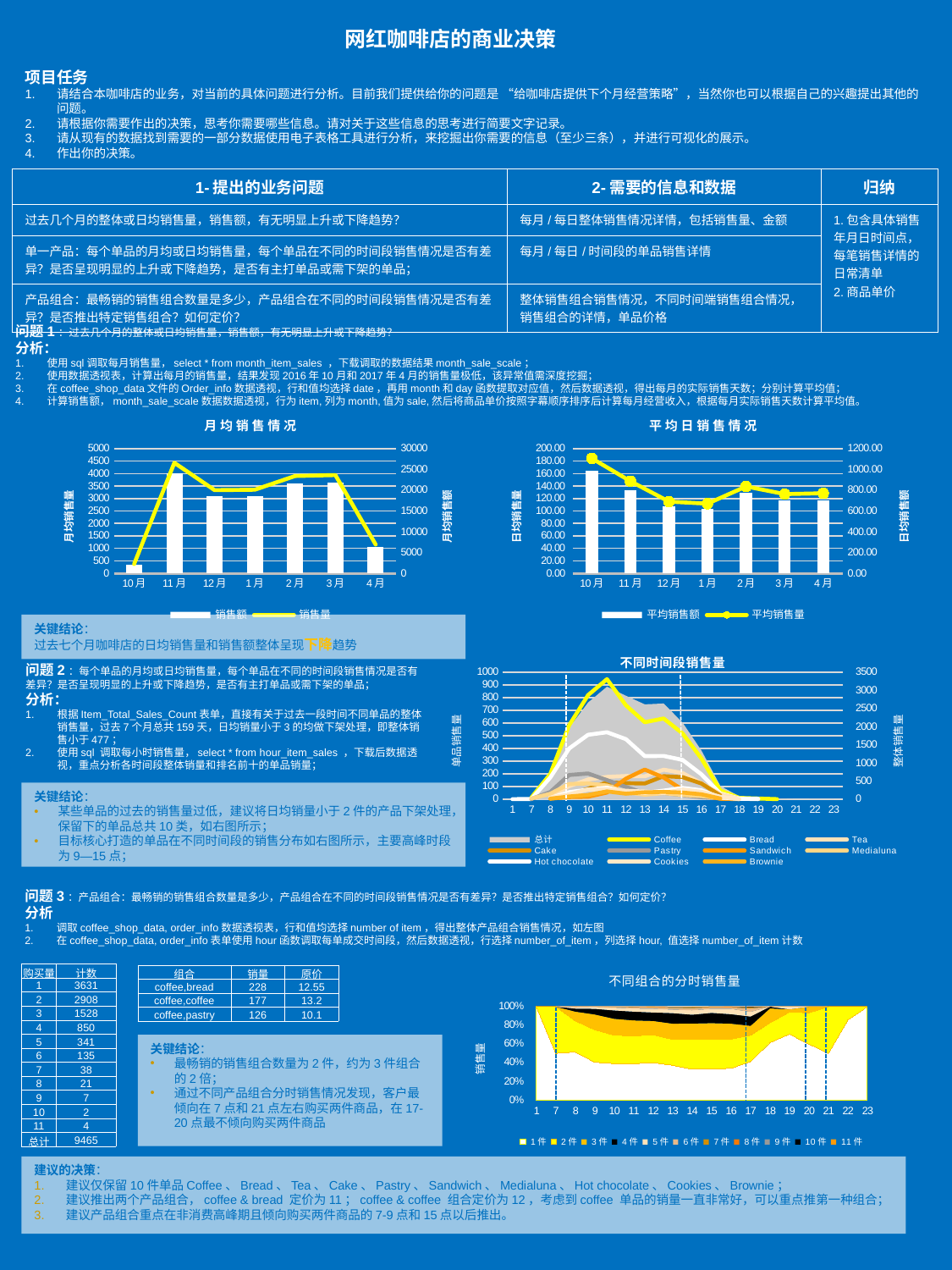

网红咖啡店的商业决策
项目任务
请结合本咖啡店的业务，对当前的具体问题进行分析。目前我们提供给你的问题是 “给咖啡店提供下个月经营策略”，当然你也可以根据自己的兴趣提出其他的问题。
请根据你需要作出的决策，思考你需要哪些信息。请对关于这些信息的思考进行简要文字记录。
请从现有的数据找到需要的一部分数据使用电子表格工具进行分析，来挖掘出你需要的信息（至少三条），并进行可视化的展示。
作出你的决策。
| 1-提出的业务问题 | 2-需要的信息和数据 | 归纳 |
| --- | --- | --- |
| 过去几个月的整体或日均销售量，销售额，有无明显上升或下降趋势？ | 每月/每日整体销售情况详情，包括销售量、金额 | 1.包含具体销售年月日时间点，每笔销售详情的日常清单 2.商品单价 |
| 单一产品：每个单品的月均或日均销售量，每个单品在不同的时间段销售情况是否有差异？是否呈现明显的上升或下降趋势，是否有主打单品或需下架的单品； | 每月/每日/时间段的单品销售详情 |  |
| 产品组合：最畅销的销售组合数量是多少，产品组合在不同的时间段销售情况是否有差异？是否推出特定销售组合？如何定价？ | 整体销售组合销售情况，不同时间端销售组合情况，销售组合的详情，单品价格 |  |
问题1：过去几个月的整体或日均销售量，销售额，有无明显上升或下降趋势？
分析：
使用sql调取每月销售量，select * from month_item_sales ，下载调取的数据结果month_sale_scale；
使用数据透视表，计算出每月的销售量，结果发现2016年10月和2017年4月的销售量极低，该异常值需深度挖掘；
在coffee_shop_data文件的Order_info数据透视，行和值均选择date，再用month和day函数提取对应值，然后数据透视，得出每月的实际销售天数；分别计算平均值；
计算销售额，month_sale_scale数据数据透视，行为item,列为month,值为sale,然后将商品单价按照字幕顺序排序后计算每月经营收入，根据每月实际销售天数计算平均值。

### Chart: 平均日销售情况

| Category | 平均销售额 | 平均销售量 |
|---|---|---|
| 10月 | 989.825 | 184.5 |
| 11月 | 804.1583333333333 | 147.86666666666667 |
| 12月 | 642.3603448275862 | 115.13793103448276 |
| 1月 | 622.2149999999999 | 111.86666666666666 |
| 2月 | 772.6625000000003 | 139.5 |
| 3月 | 703.8499999999999 | 127.2258064516129 |
| 4月 | 705.3555555555556 | 128.55555555555554 |

### Chart: 月均销售情况

| Category | 销售额 | 销售量 |
|---|---|---|
| 10月 | 1979.65 | 369.0 |
| 11月 | 24124.75 | 4436.0 |
| 12月 | 18628.45 | 3339.0 |
| 1月 | 18666.449999999997 | 3356.0 |
| 2月 | 21634.550000000007 | 3906.0 |
| 3月 | 21819.35 | 3944.0 |
| 4月 | 6348.200000000001 | 1157.0 |
关键结论：
过去七个月咖啡店的日均销售量和销售额整体呈现下降趋势

### Chart: 不同时间段销售量

| Category | 总计 | Coffee | Bread | Tea | Cake | Pastry | Sandwich | Medialuna | Hot chocolate | Cookies | Brownie |
|---|---|---|---|---|---|---|---|---|---|---|---|
| 1 | 1.0 | None | 1.0 | None | None | None | None | None | None | None | None |
| 7 | 24.0 | 13.0 | 2.0 | None | None | 2.0 | None | 6.0 | None | None | None |
| 8 | 645.0 | 199.0 | 171.0 | 21.0 | 8.0 | 57.0 | 5.0 | 43.0 | 9.0 | 12.0 | 5.0 |
| 9 | 1966.0 | 583.0 | 400.0 | 103.0 | 40.0 | 191.0 | 17.0 | 120.0 | 56.0 | 39.0 | 22.0 |
| 10 | 2666.0 | 820.0 | 508.0 | 156.0 | 83.0 | 203.0 | 20.0 | 125.0 | 76.0 | 77.0 | 34.0 |
| 11 | 3102.0 | 946.0 | 528.0 | 176.0 | 133.0 | 151.0 | 53.0 | 108.0 | 91.0 | 78.0 | 62.0 |
| 12 | 2854.0 | 740.0 | 474.0 | 183.0 | 127.0 | 97.0 | 162.0 | 55.0 | 56.0 | 67.0 | 44.0 |
| 13 | 2617.0 | 607.0 | 340.0 | 181.0 | 124.0 | 48.0 | 234.0 | 36.0 | 51.0 | 61.0 | 55.0 |
| 14 | 2640.0 | 636.0 | 341.0 | 233.0 | 182.0 | 49.0 | 171.0 | 48.0 | 68.0 | 49.0 | 58.0 |
| 15 | 2115.0 | 519.0 | 310.0 | 207.0 | 174.0 | 32.0 | 75.0 | 34.0 | 89.0 | 77.0 | 53.0 |
| 16 | 1343.0 | 321.0 | 196.0 | 126.0 | 124.0 | 16.0 | 29.0 | 25.0 | 71.0 | 59.0 | 39.0 |
| 17 | 368.0 | 69.0 | 46.0 | 41.0 | 30.0 | 8.0 | 4.0 | 11.0 | 14.0 | 20.0 | 6.0 |
| 18 | 82.0 | 11.0 | 6.0 | 5.0 | None | 2.0 | 1.0 | 4.0 | 4.0 | 1.0 | None |
| 19 | 48.0 | 6.0 | 2.0 | 3.0 | None | None | None | 1.0 | 3.0 | None | 1.0 |
| 20 | 22.0 | 1.0 | None | None | None | None | None | None | None | None | None |
| 21 | 3.0 | None | None | None | None | None | None | None | 2.0 | None | None |
| 22 | 8.0 | None | None | None | None | None | None | None | None | None | None |
| 23 | 3.0 | None | None | None | None | None | None | None | None | None | None |
问题2：每个单品的月均或日均销售量，每个单品在不同的时间段销售情况是否有差异？是否呈现明显的上升或下降趋势，是否有主打单品或需下架的单品；
分析：
根据Item_Total_Sales_Count表单，直接有关于过去一段时间不同单品的整体销售量，过去7个月总共159天，日均销量小于3的均做下架处理，即整体销售小于477；
使用sql 调取每小时销售量，select * from hour_item_sales ，下载后数据透视，重点分析各时间段整体销量和排名前十的单品销量；
关键结论：
某些单品的过去的销售量过低，建议将日均销量小于2件的产品下架处理，保留下的单品总共10类，如右图所示；
目标核心打造的单品在不同时间段的销售分布如右图所示，主要高峰时段为9—15点；
问题3：产品组合：最畅销的销售组合数量是多少，产品组合在不同的时间段销售情况是否有差异？是否推出特定销售组合？如何定价？
分析
调取coffee_shop_data, order_info数据透视表，行和值均选择number of item，得出整体产品组合销售情况，如左图
在coffee_shop_data, order_info表单使用hour函数调取每单成交时间段，然后数据透视，行选择number_of_item，列选择hour, 值选择number_of_item计数

### Chart: 不同组合的分时销售量

| Category | 1件 | 2件 | 3件 | 4件 | 5件 | 6件 | 7件 | 8件 | 9件 | 10件 | 11件 |
|---|---|---|---|---|---|---|---|---|---|---|---|
| 1 | 1.0 | None | None | None | None | None | None | None | None | None | None |
| 7 | 8.0 | 8.0 | None | None | None | None | None | None | None | None | None |
| 8 | 193.0 | 125.0 | 37.0 | 12.0 | 5.0 | 3.0 | None | None | None | None | None |
| 9 | 407.0 | 350.0 | 165.0 | 60.0 | 20.0 | 4.0 | None | None | None | None | None |
| 10 | 493.0 | 386.0 | 222.0 | 113.0 | 38.0 | 9.0 | 2.0 | 2.0 | 1.0 | None | None |
| 11 | 559.0 | 430.0 | 238.0 | 135.0 | 48.0 | 21.0 | 4.0 | 2.0 | 1.0 | 1.0 | None |
| 12 | 530.0 | 395.0 | 197.0 | 120.0 | 52.0 | 20.0 | 5.0 | 6.0 | None | None | None |
| 13 | 425.0 | 317.0 | 193.0 | 128.0 | 43.0 | 22.0 | 7.0 | 3.0 | 4.0 | None | 1.0 |
| 14 | 370.0 | 355.0 | 192.0 | 106.0 | 53.0 | 27.0 | 12.0 | 2.0 | None | None | 3.0 |
| 15 | 307.0 | 289.0 | 162.0 | 100.0 | 40.0 | 14.0 | 5.0 | 2.0 | 1.0 | None | None |
| 16 | 197.0 | 182.0 | 96.0 | 59.0 | 33.0 | 9.0 | 1.0 | 4.0 | None | None | None |
| 17 | 66.0 | 45.0 | 16.0 | 16.0 | 8.0 | 6.0 | 2.0 | None | None | 1.0 | None |
| 18 | 32.0 | 11.0 | 8.0 | 1.0 | None | None | None | None | None | None | None |
| 19 | 24.0 | 8.0 | 1.0 | None | 1.0 | None | None | None | None | None | None |
| 20 | 9.0 | 5.0 | 1.0 | None | None | None | None | None | None | None | None |
| 21 | 1.0 | 1.0 | None | None | None | None | None | None | None | None | None |
| 22 | 6.0 | 1.0 | None | None | None | None | None | None | None | None | None |
| 23 | 3.0 | None | None | None | None | None | None | None | None | None | None |
| 购买量 | 计数 |
| --- | --- |
| 1 | 3631 |
| 2 | 2908 |
| 3 | 1528 |
| 4 | 850 |
| 5 | 341 |
| 6 | 135 |
| 7 | 38 |
| 8 | 21 |
| 9 | 7 |
| 10 | 2 |
| 11 | 4 |
| 总计 | 9465 |
| 组合 | 销量 | 原价 |
| --- | --- | --- |
| coffee,bread | 228 | 12.55 |
| coffee,coffee | 177 | 13.2 |
| coffee,pastry | 126 | 10.1 |
关键结论：
最畅销的销售组合数量为2件，约为3件组合的2倍；
通过不同产品组合分时销售情况发现，客户最倾向在7点和21点左右购买两件商品，在17-20点最不倾向购买两件商品

建议的决策：
建议仅保留10件单品Coffee、Bread、Tea、Cake、Pastry、Sandwich、Medialuna、Hot chocolate、Cookies、Brownie；
建议推出两个产品组合，coffee & bread 定价为11；coffee & coffee 组合定价为12，考虑到coffee 单品的销量一直非常好，可以重点推第一种组合；
建议产品组合重点在非消费高峰期且倾向购买两件商品的7-9点和15点以后推出。